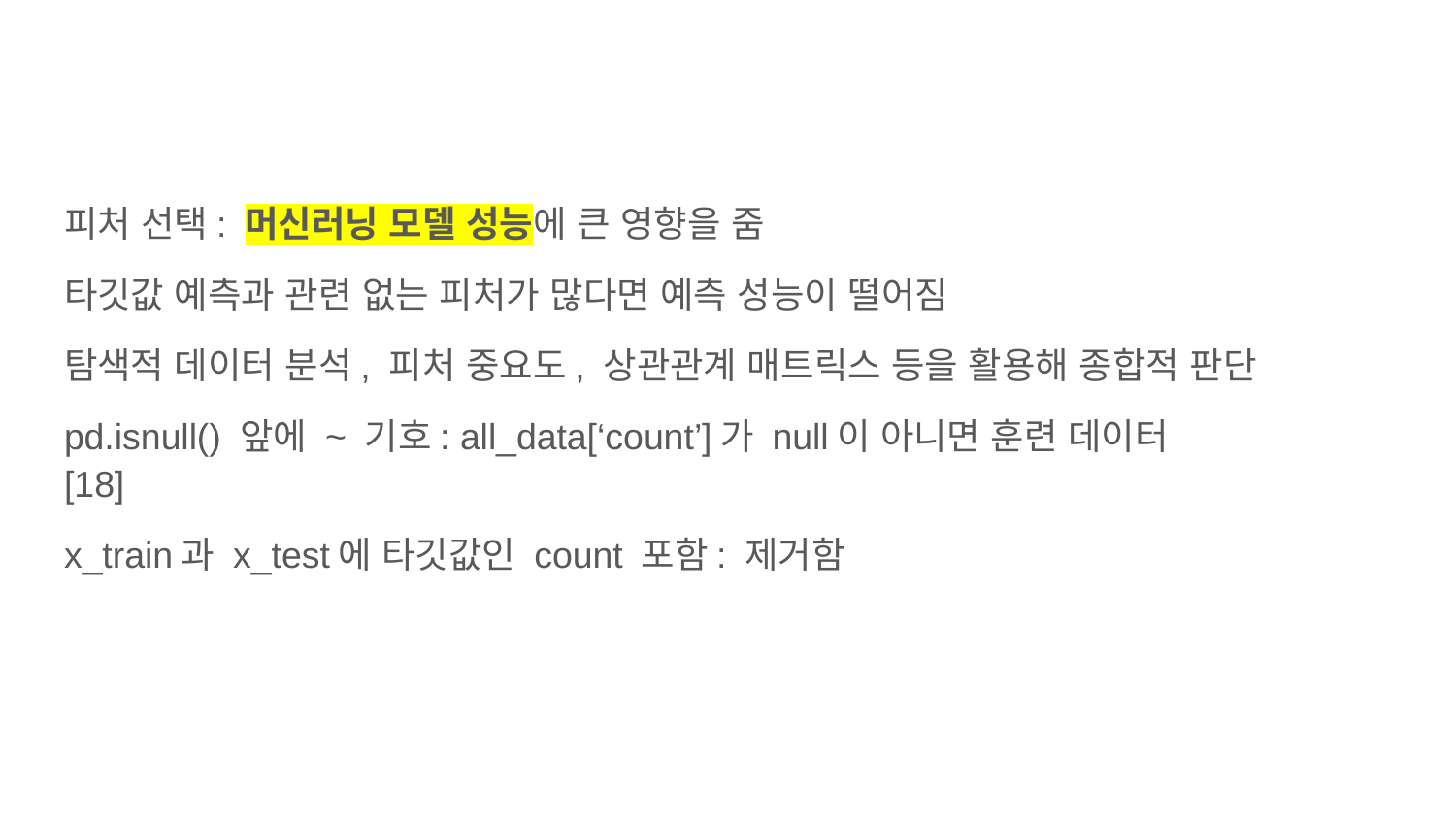

#
피처 선택: 머신러닝 모델 성능에 큰 영향을 줌
타깃값 예측과 관련 없는 피처가 많다면 예측 성능이 떨어짐
탐색적 데이터 분석, 피처 중요도, 상관관계 매트릭스 등을 활용해 종합적 판단
pd.isnull() 앞에 ~ 기호: all_data[‘count’]가 null이 아니면 훈련 데이터		[18]
x_train과 x_test에 타깃값인 count 포함: 제거함